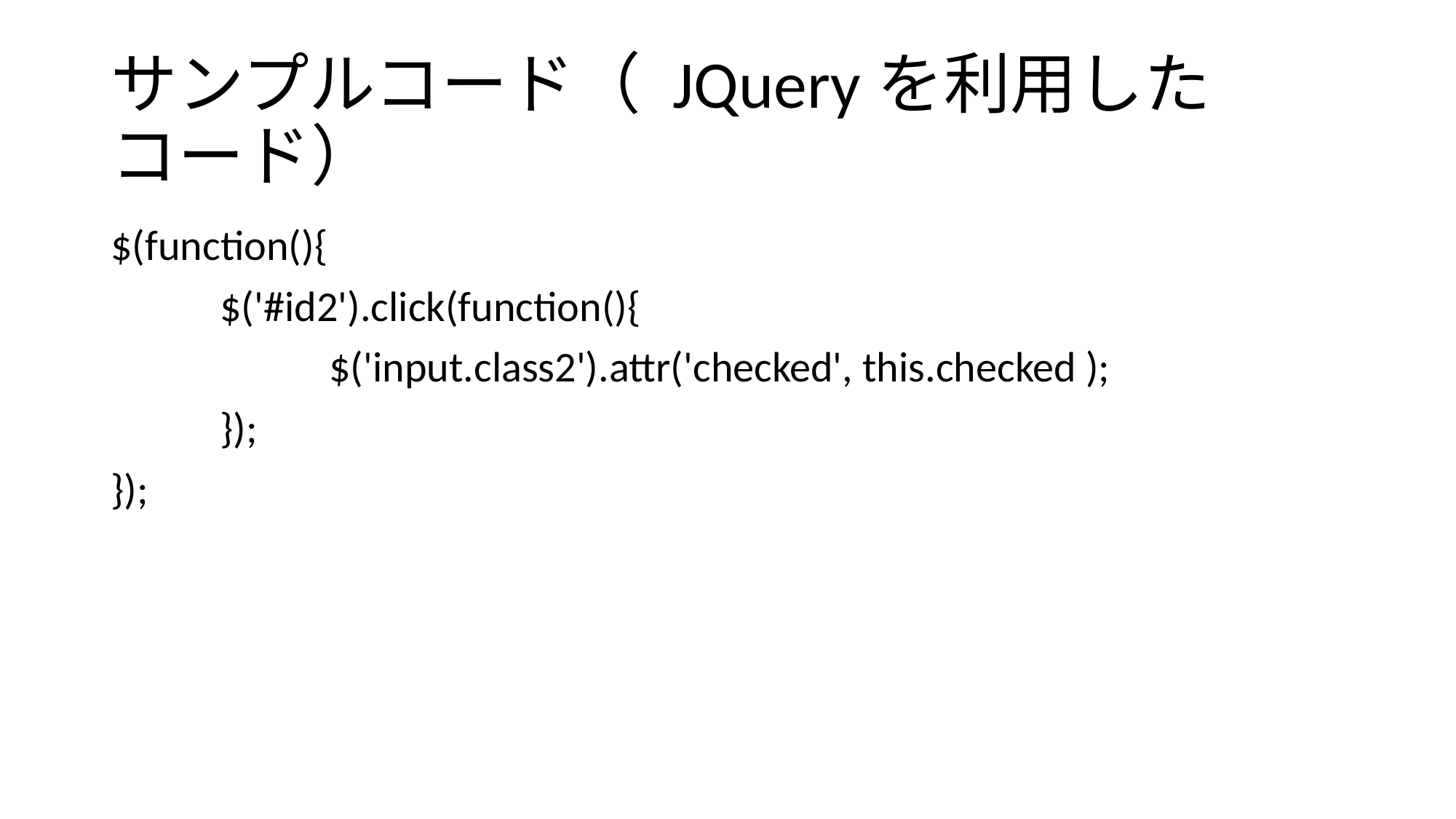

# サンプルコード（ JQueryを利用したコード）
$(function(){
	$('#id2').click(function(){
		$('input.class2').attr('checked', this.checked );
	});
});